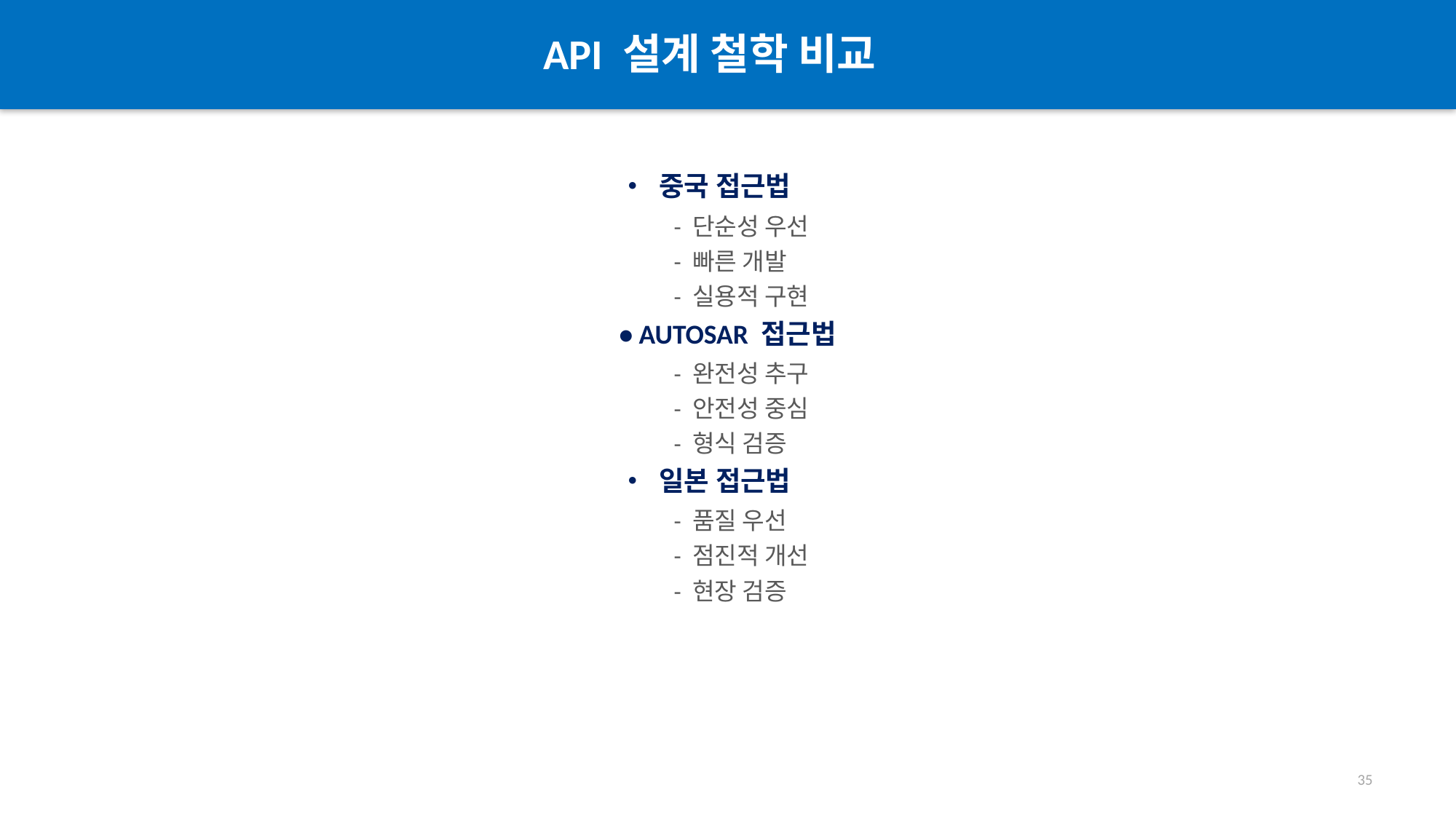

API 설계 철학 비교
#
• 중국 접근법
- 단순성 우선
- 빠른 개발
- 실용적 구현
• AUTOSAR 접근법
- 완전성 추구
- 안전성 중심
- 형식 검증
• 일본 접근법
- 품질 우선
- 점진적 개선
- 현장 검증
35